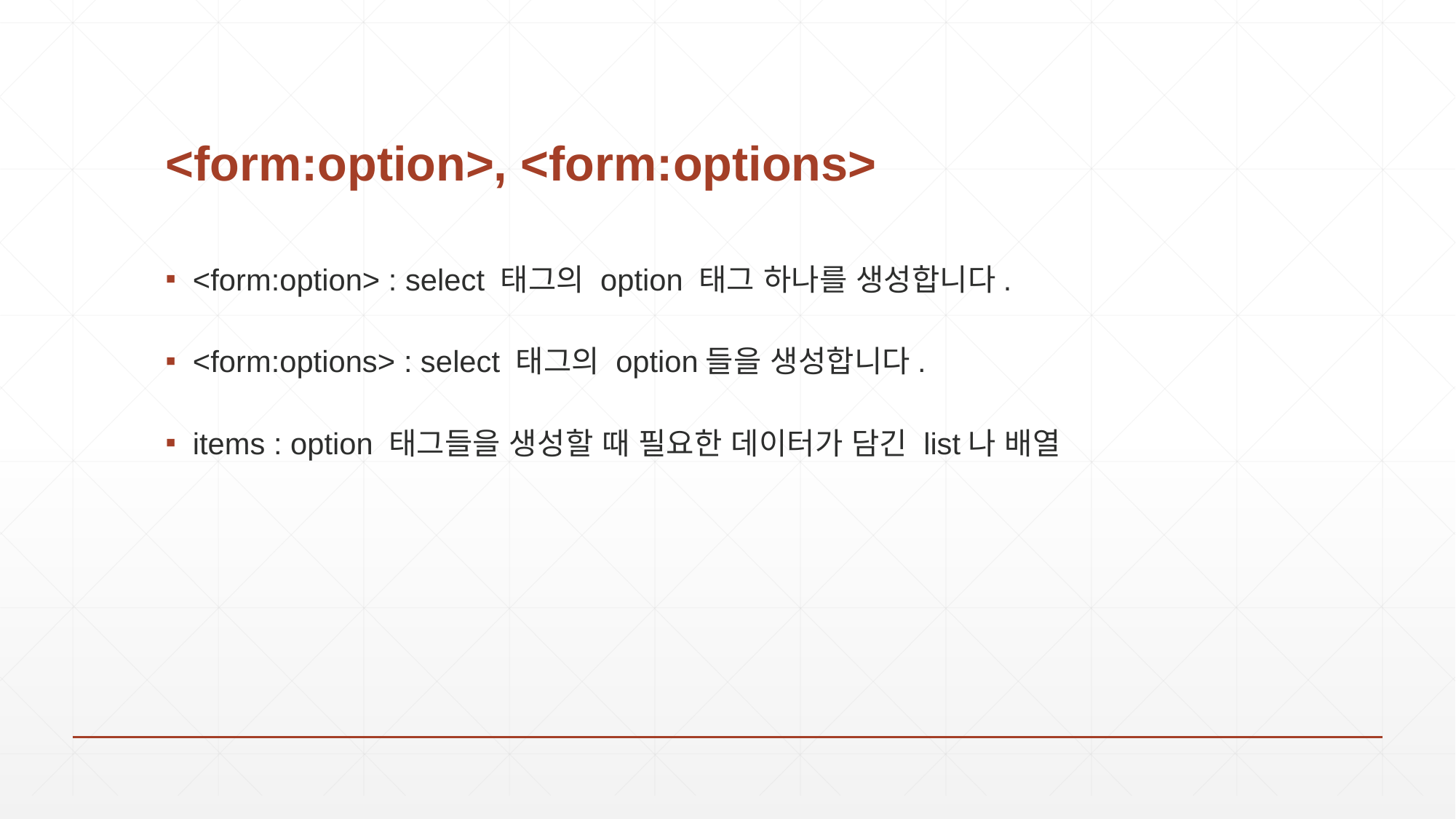

# <form:option>, <form:options>
<form:option> : select 태그의 option 태그 하나를 생성합니다.
<form:options> : select 태그의 option들을 생성합니다.
items : option 태그들을 생성할 때 필요한 데이터가 담긴 list나 배열